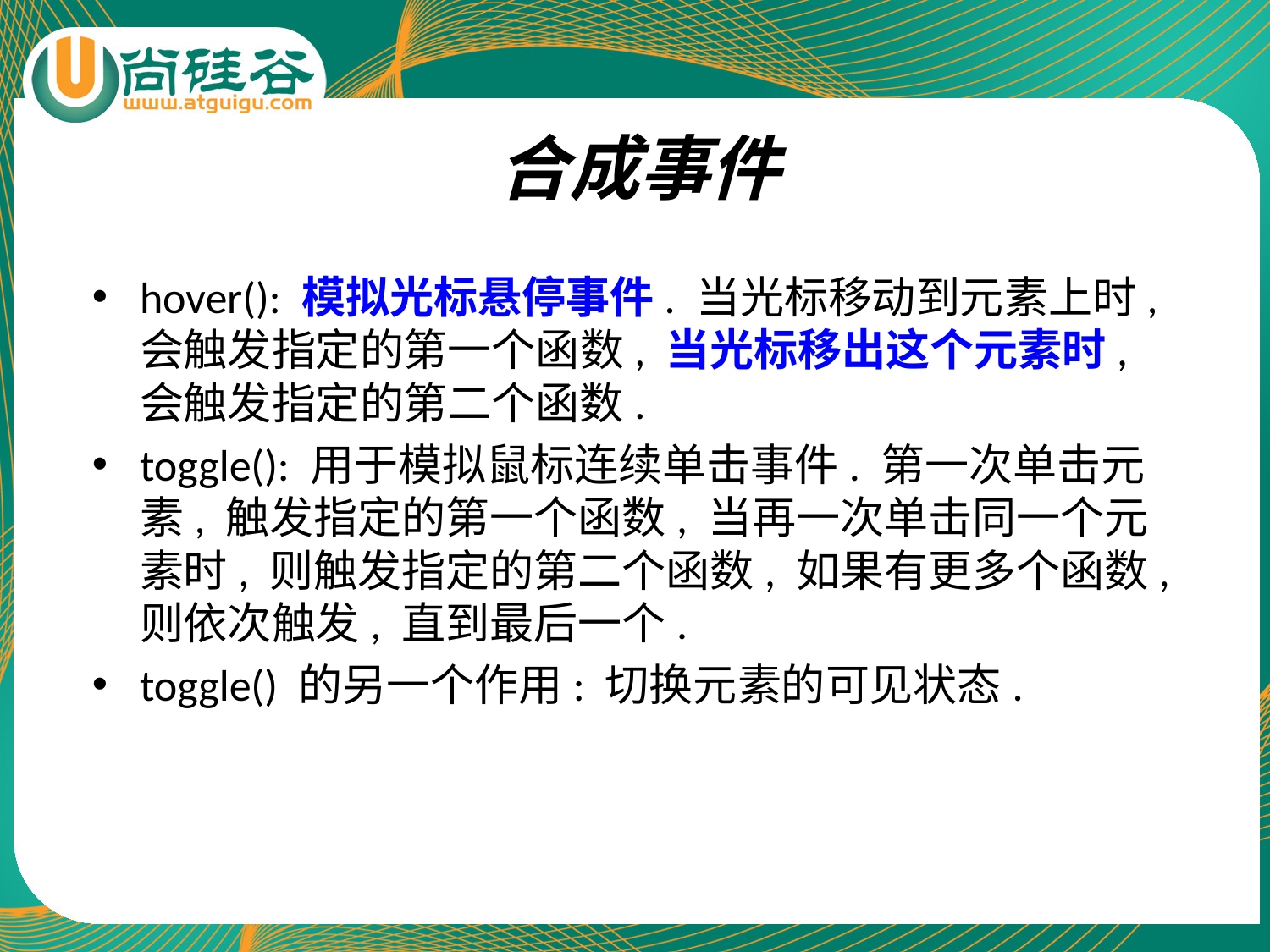

# 合成事件
hover(): 模拟光标悬停事件. 当光标移动到元素上时, 会触发指定的第一个函数, 当光标移出这个元素时, 会触发指定的第二个函数.
toggle(): 用于模拟鼠标连续单击事件. 第一次单击元素, 触发指定的第一个函数, 当再一次单击同一个元素时, 则触发指定的第二个函数, 如果有更多个函数, 则依次触发, 直到最后一个.
toggle() 的另一个作用: 切换元素的可见状态.